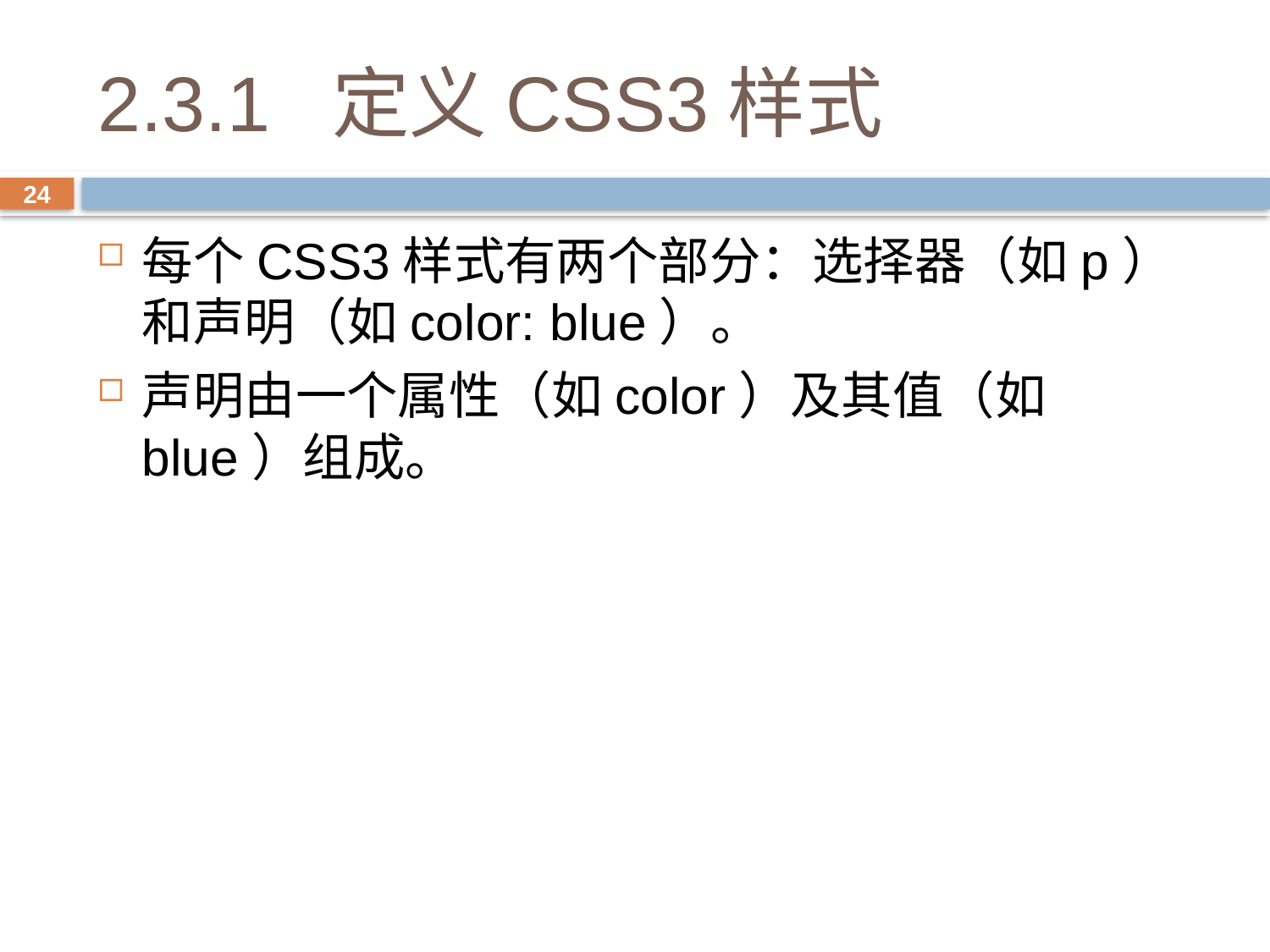

# 2.3.1  定义CSS3样式
24
每个CSS3样式有两个部分：选择器（如p）和声明（如color: blue）。
声明由一个属性（如color）及其值（如blue）组成。